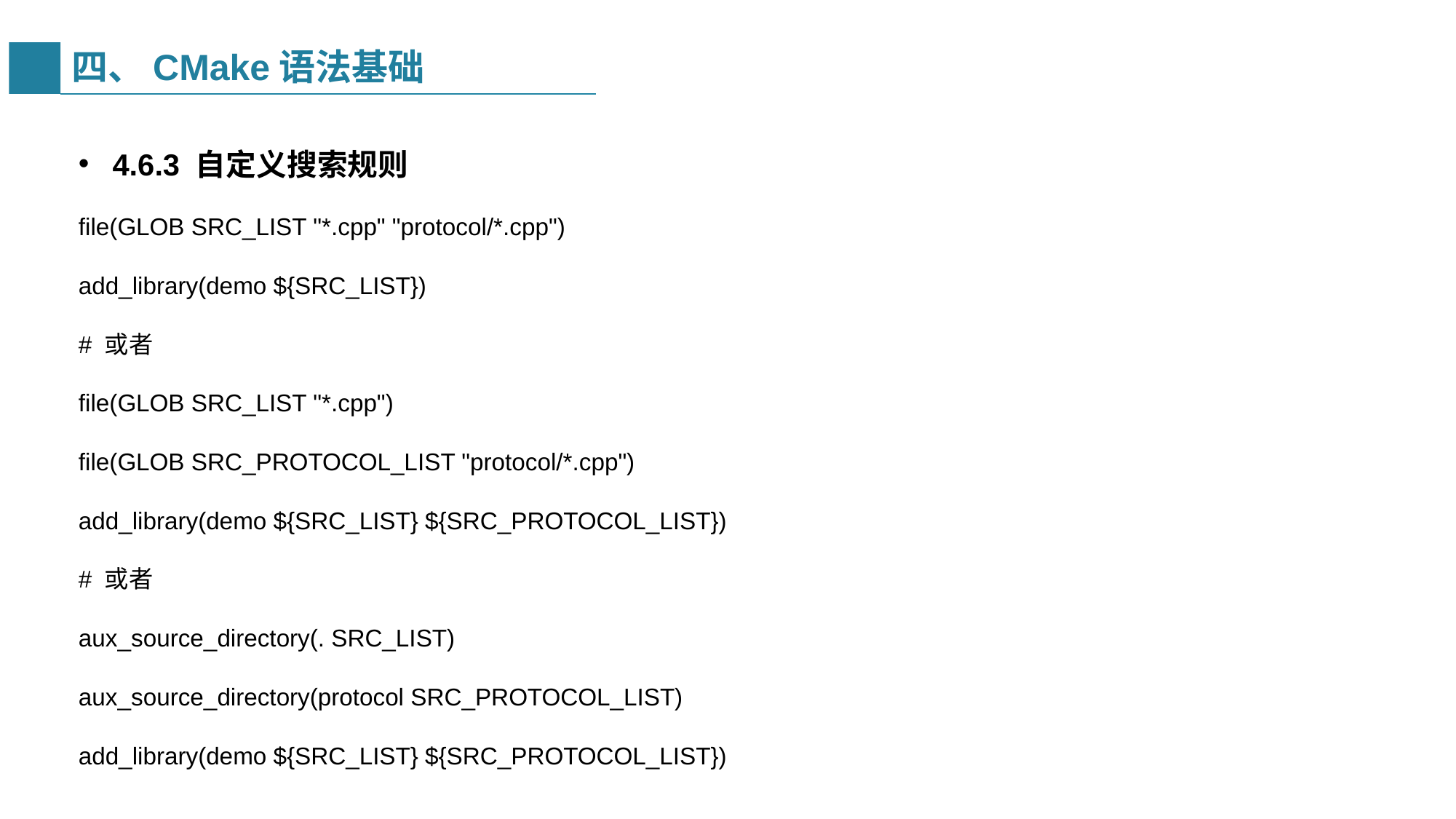

# 四、CMake语法基础
4.6.3 自定义搜索规则
file(GLOB SRC_LIST "*.cpp" "protocol/*.cpp")
add_library(demo ${SRC_LIST})
# 或者
file(GLOB SRC_LIST "*.cpp")
file(GLOB SRC_PROTOCOL_LIST "protocol/*.cpp")
add_library(demo ${SRC_LIST} ${SRC_PROTOCOL_LIST})
# 或者
aux_source_directory(. SRC_LIST)
aux_source_directory(protocol SRC_PROTOCOL_LIST)
add_library(demo ${SRC_LIST} ${SRC_PROTOCOL_LIST})
18